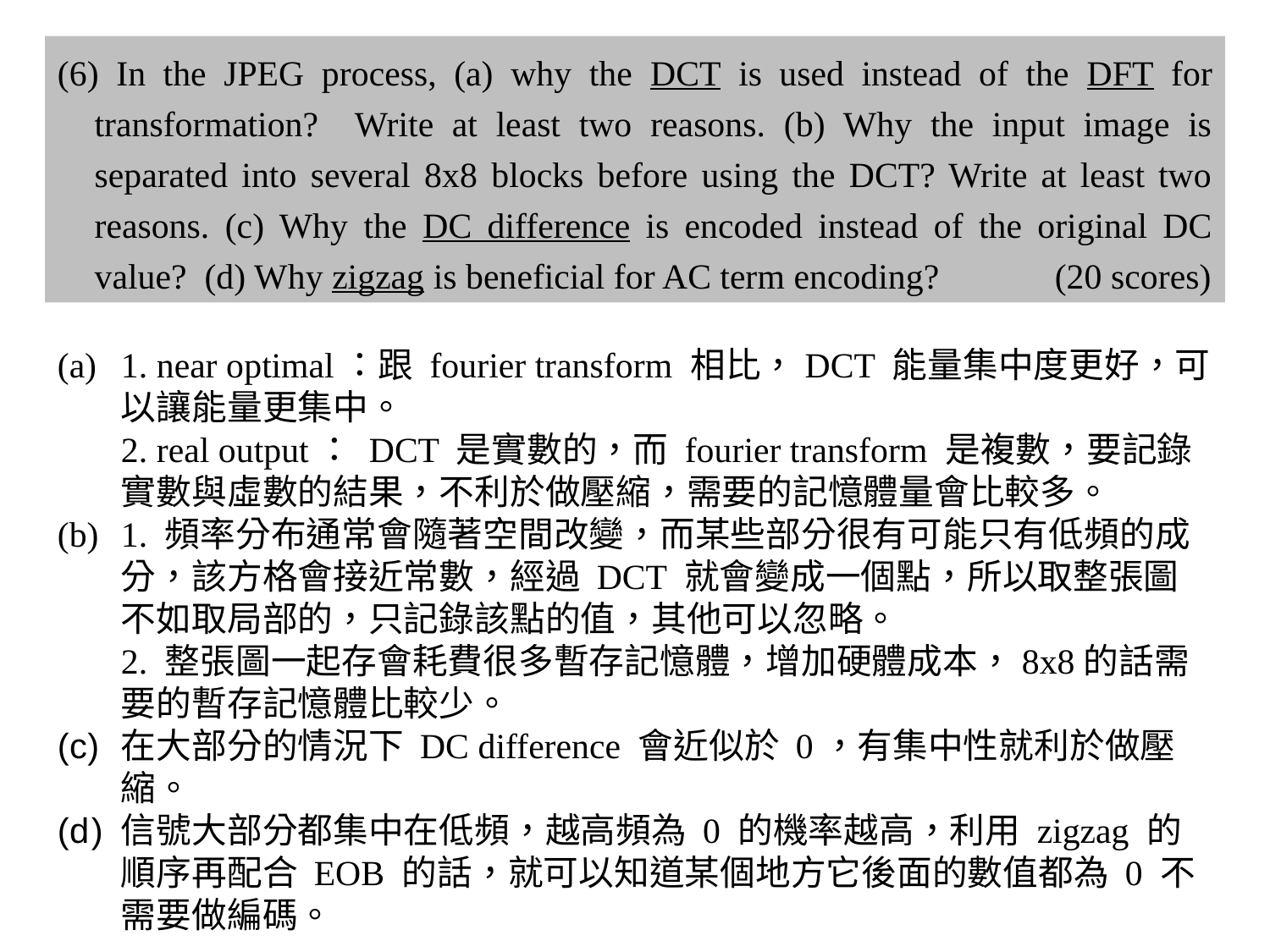

(6) In the JPEG process, (a) why the DCT is used instead of the DFT for transformation?  Write at least two reasons. (b) Why the input image is separated into several 8x8 blocks before using the DCT? Write at least two reasons. (c) Why the DC difference is encoded instead of the original DC value?  (d) Why zigzag is beneficial for AC term encoding?             (20 scores)
1. near optimal：跟 fourier transform 相比，DCT 能量集中度更好，可以讓能量更集中。
2. real output： DCT 是實數的，而 fourier transform 是複數，要記錄實數與虛數的結果，不利於做壓縮，需要的記憶體量會比較多。
1. 頻率分布通常會隨著空間改變，而某些部分很有可能只有低頻的成分，該方格會接近常數，經過 DCT 就會變成一個點，所以取整張圖不如取局部的，只記錄該點的值，其他可以忽略。
2. 整張圖一起存會耗費很多暫存記憶體，增加硬體成本，8x8的話需要的暫存記憶體比較少。
在大部分的情況下 DC difference 會近似於 0，有集中性就利於做壓縮。
信號大部分都集中在低頻，越高頻為 0 的機率越高，利用 zigzag 的順序再配合 EOB 的話，就可以知道某個地方它後面的數值都為 0 不需要做編碼。